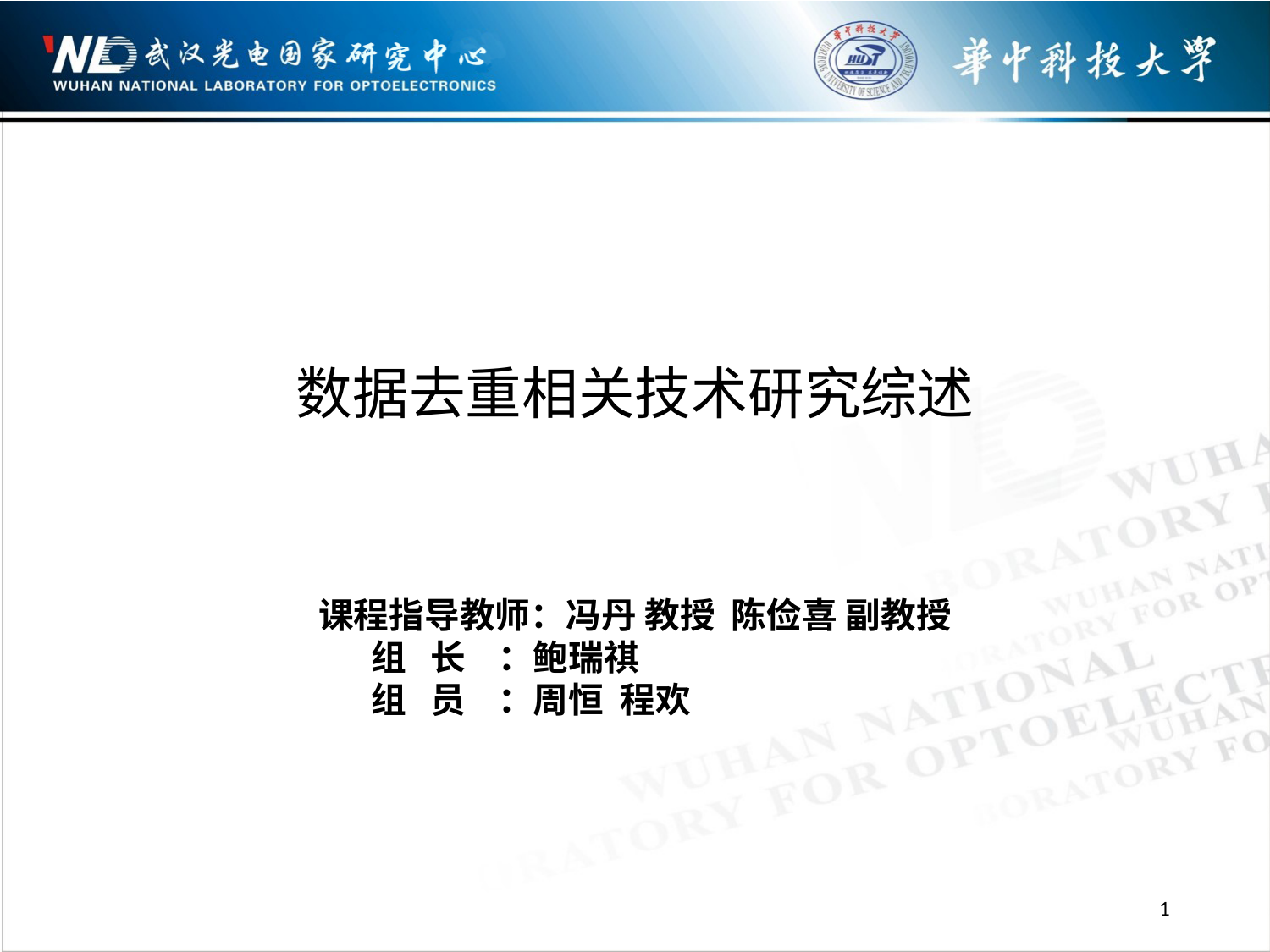

# 数据去重相关技术研究综述
课程指导教师：冯丹 教授  陈俭喜 副教授
        组   长    ：鲍瑞祺
        组   员    ：周恒  程欢
1